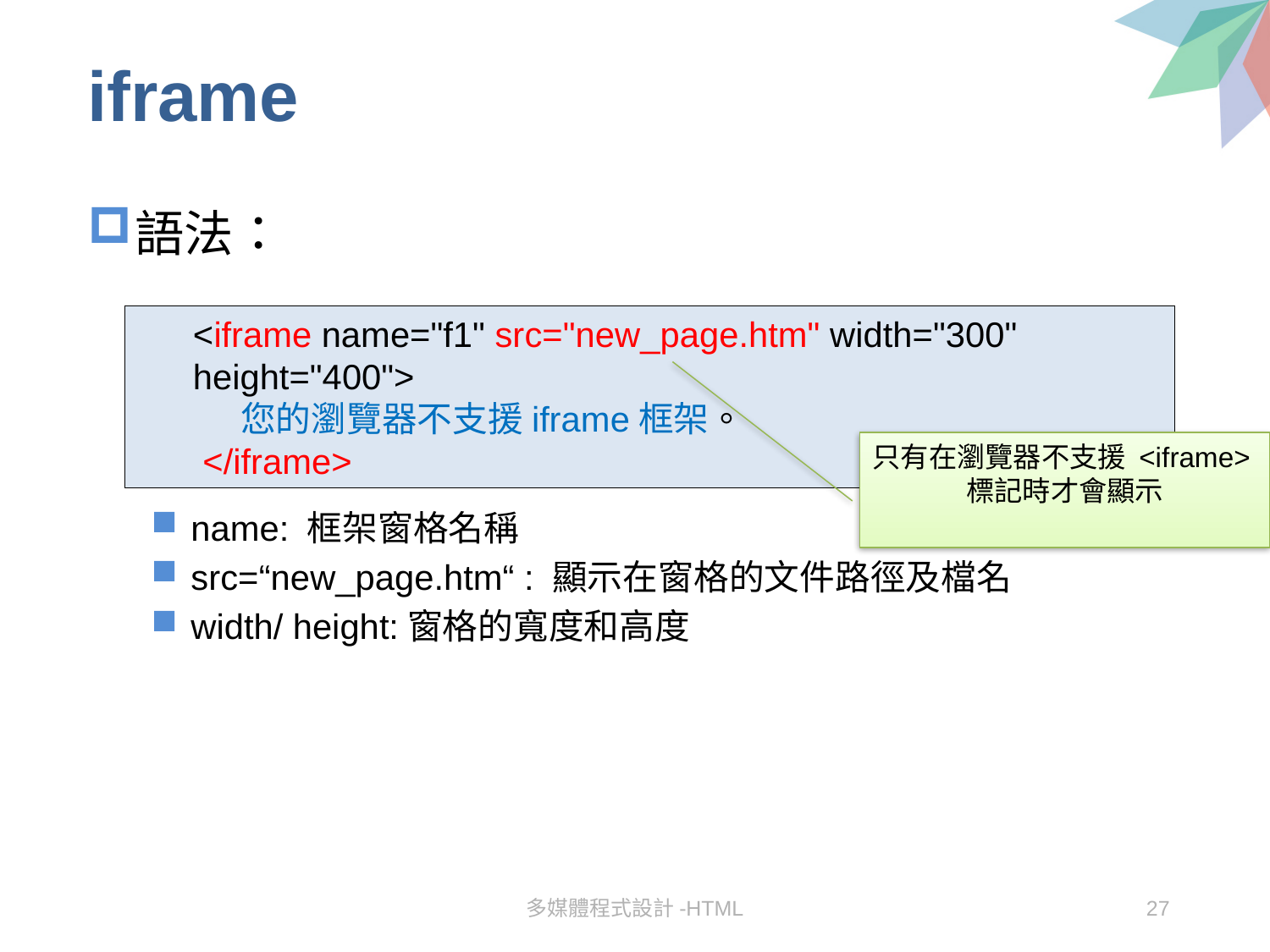

# iframe
語法：

name: 框架窗格名稱
src=“new_page.htm“ : 顯示在窗格的文件路徑及檔名
width/ height:窗格的寬度和高度

<iframe name="f1" src="new_page.htm" width="300" height="400">
     您的瀏覽器不支援iframe框架。
 </iframe>
只有在瀏覽器不支援 <iframe>標記時才會顯示

多媒體程式設計-HTML
27